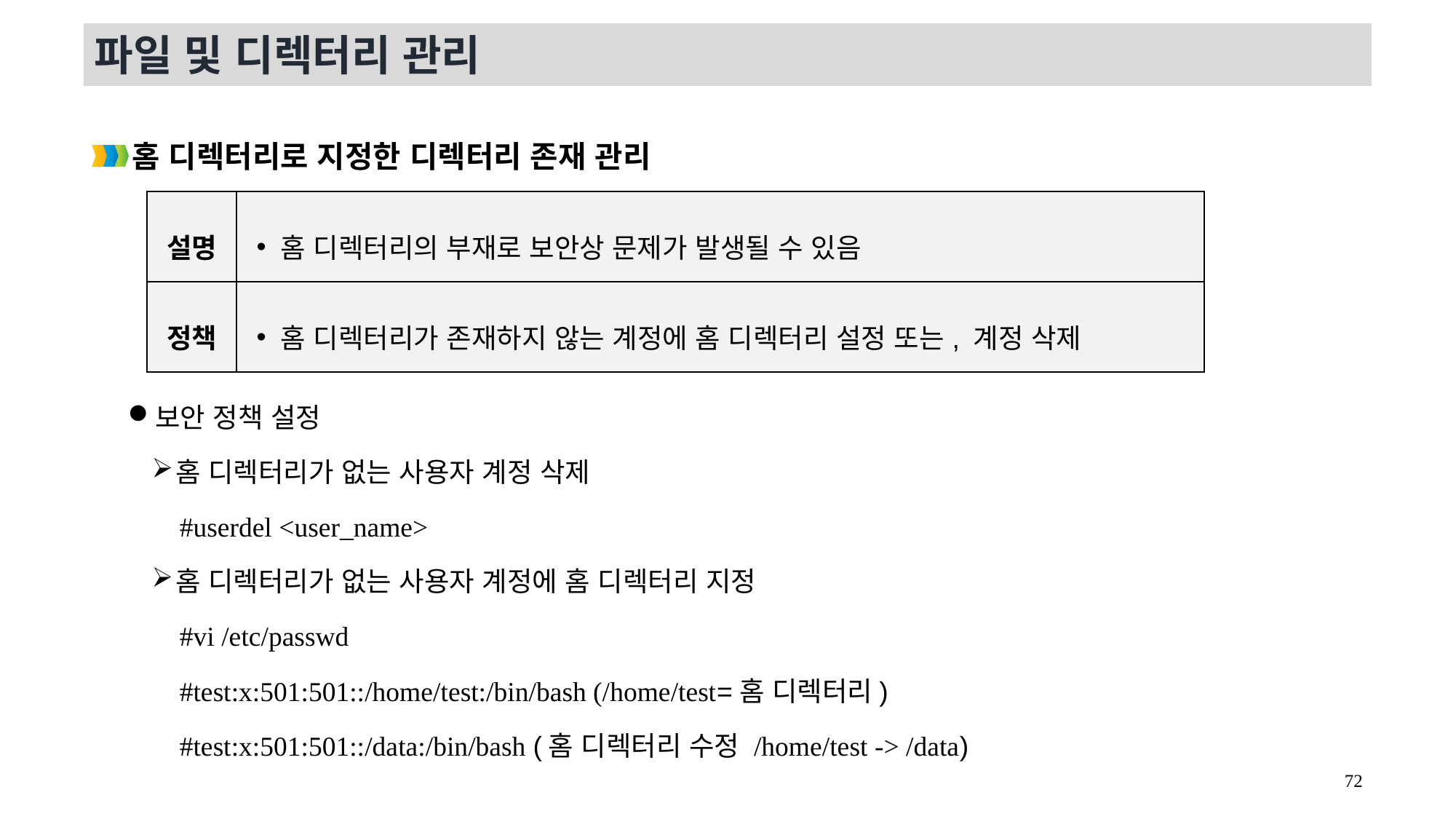

파일 및 디렉터리 관리
홈 디렉터리로 지정한 디렉터리 존재 관리

보안 정책 설정
홈 디렉터리가 없는 사용자 계정 삭제
#userdel <user_name>
홈 디렉터리가 없는 사용자 계정에 홈 디렉터리 지정
#vi /etc/passwd
#test:x:501:501::/home/test:/bin/bash (/home/test=홈 디렉터리)
#test:x:501:501::/data:/bin/bash (홈 디렉터리 수정 /home/test -> /data)

| 설명 | 홈 디렉터리의 부재로 보안상 문제가 발생될 수 있음 |
| --- | --- |
| 정책 | 홈 디렉터리가 존재하지 않는 계정에 홈 디렉터리 설정 또는, 계정 삭제 |